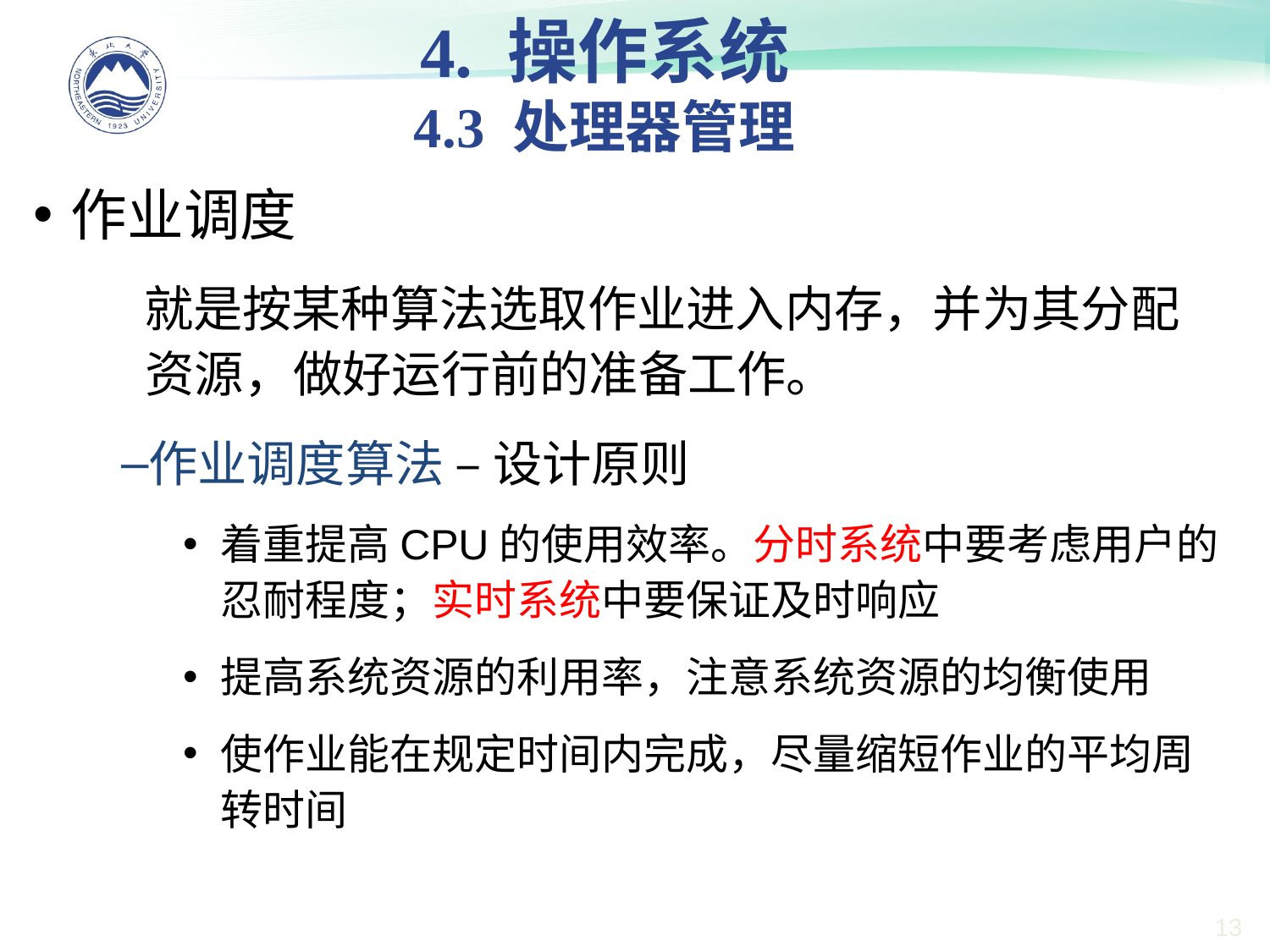

4. 操作系统
4.3 处理器管理
作业调度
 就是按某种算法选取作业进入内存，并为其分配资源，做好运行前的准备工作。
作业调度算法 – 设计原则
着重提高CPU的使用效率。分时系统中要考虑用户的忍耐程度；实时系统中要保证及时响应
提高系统资源的利用率，注意系统资源的均衡使用
使作业能在规定时间内完成，尽量缩短作业的平均周转时间
13